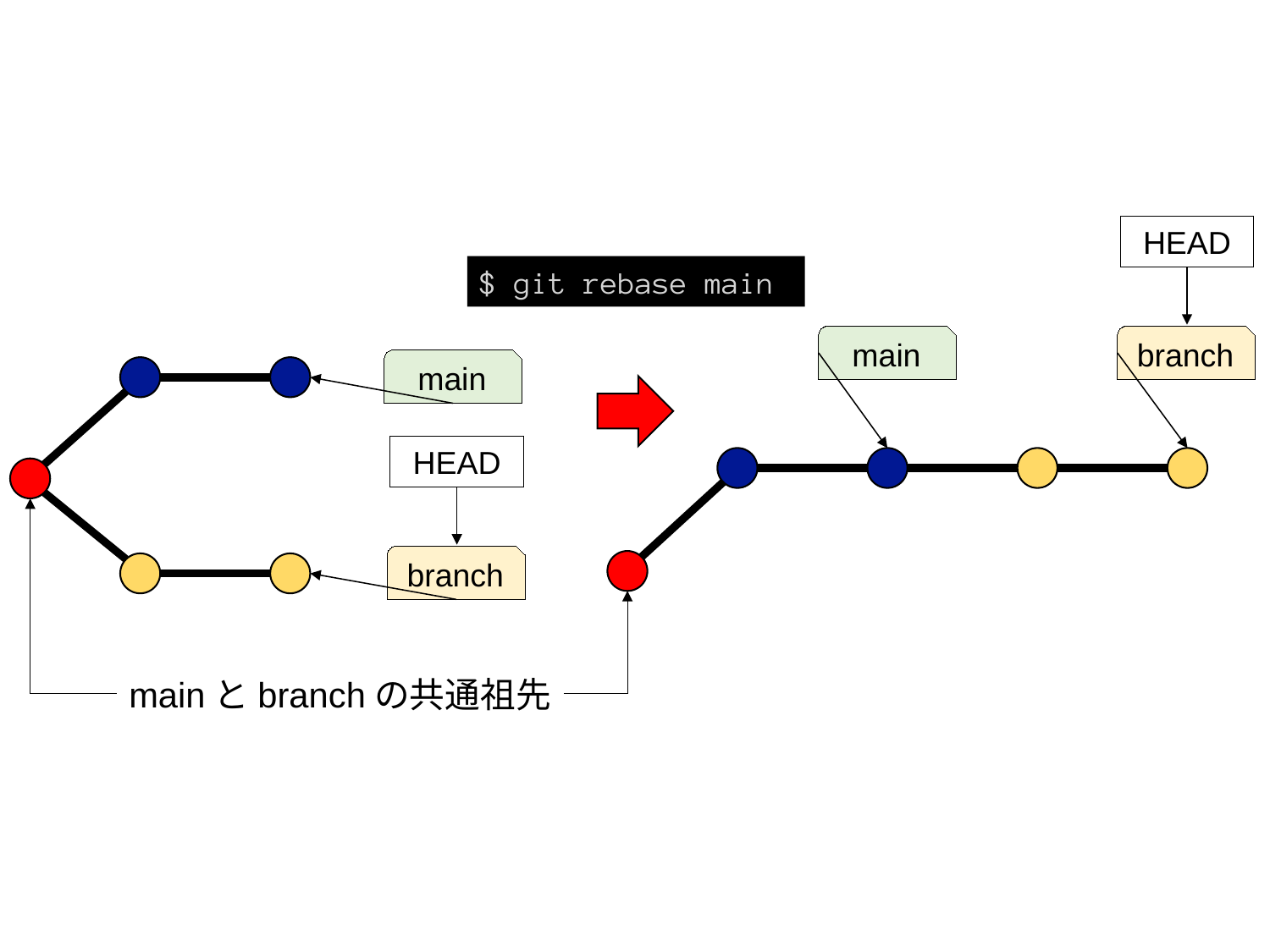

HEAD
$ git rebase main
main
branch
main

HEAD

branch

mainとbranchの共通祖先